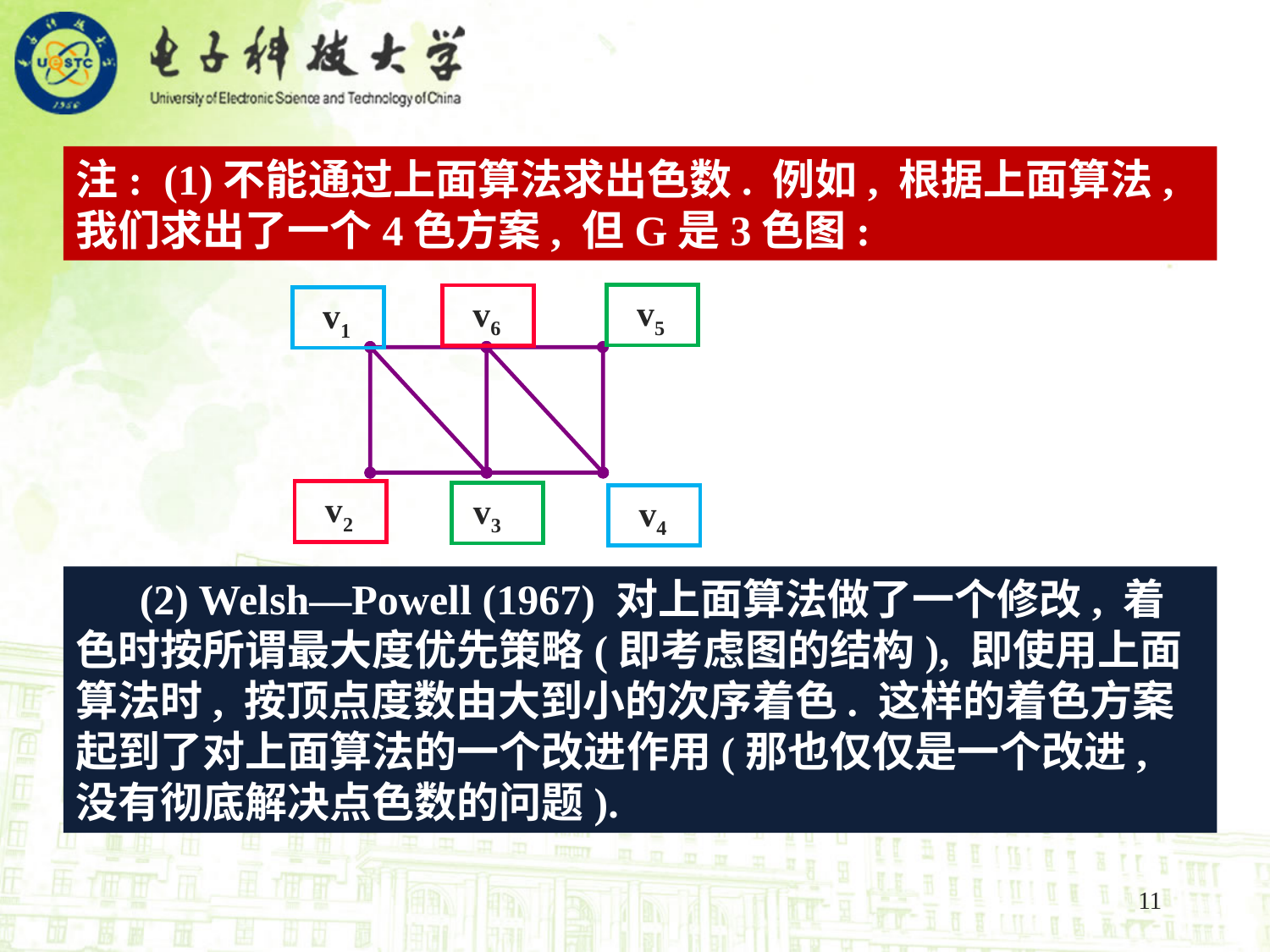

注:  (1)不能通过上面算法求出色数. 例如, 根据上面算法, 我们求出了一个4色方案, 但G是3色图:
  v5
  v6
  v1

  v2
 v3
  v4
      (2) Welsh—Powell (1967) 对上面算法做了一个修改, 着色时按所谓最大度优先策略(即考虑图的结构), 即使用上面算法时, 按顶点度数由大到小的次序着色. 这样的着色方案起到了对上面算法的一个改进作用(那也仅仅是一个改进, 没有彻底解决点色数的问题).
11